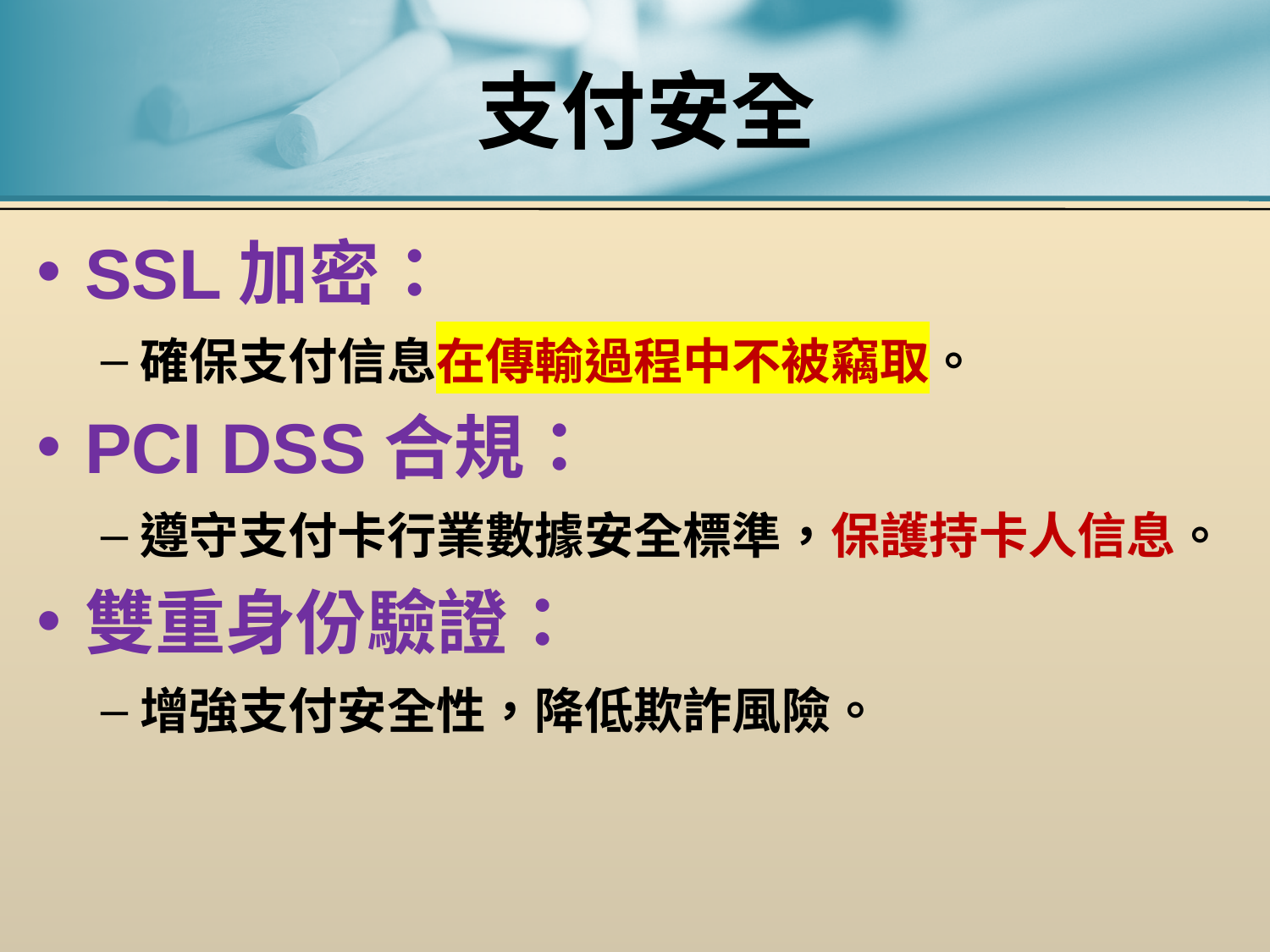

# 支付安全
SSL加密：
確保支付信息在傳輸過程中不被竊取。
PCI DSS合規：
遵守支付卡行業數據安全標準，保護持卡人信息。
雙重身份驗證：
增強支付安全性，降低欺詐風險。